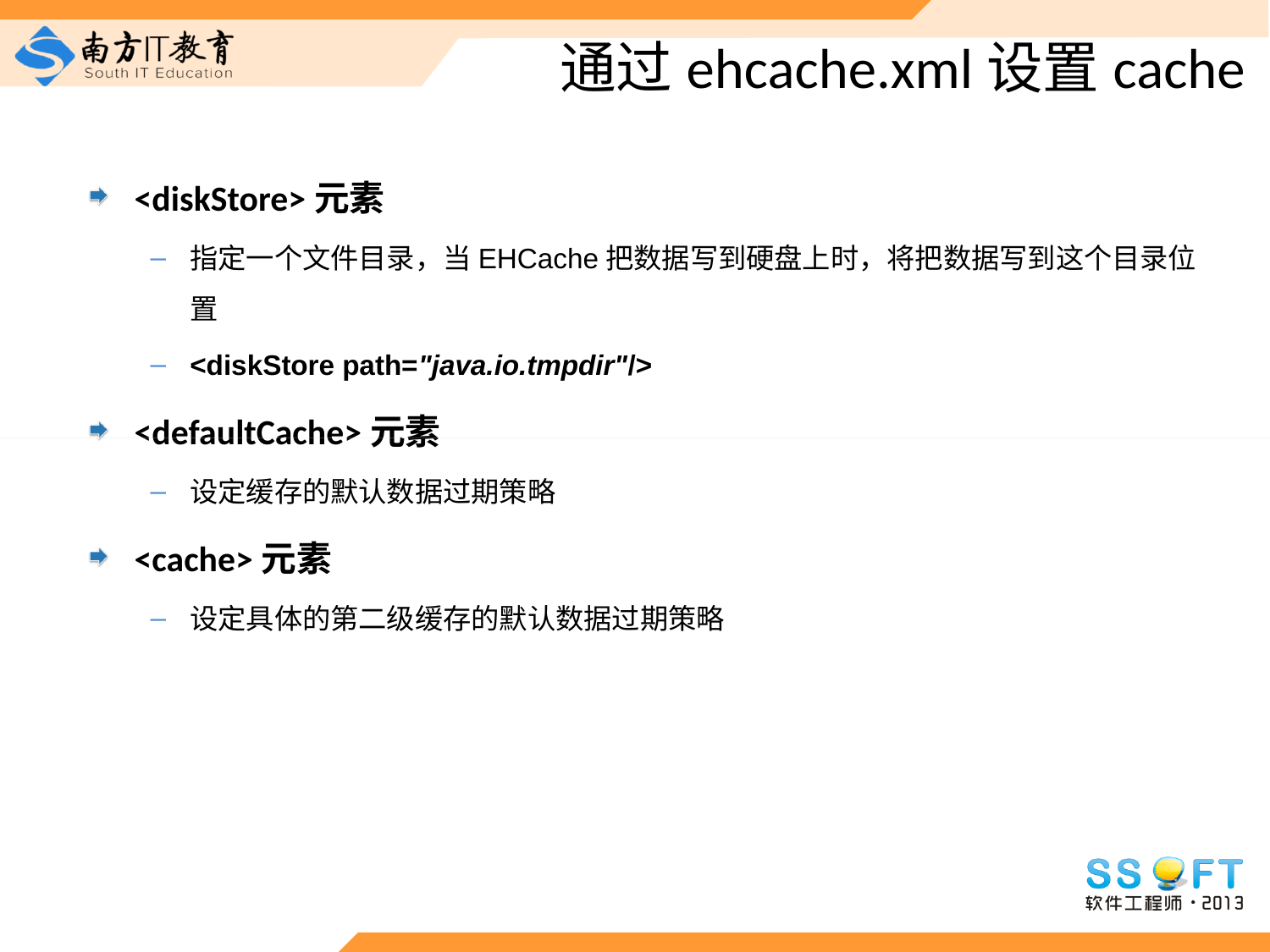

# 通过ehcache.xml设置cache
<diskStore>元素
指定一个文件目录，当EHCache把数据写到硬盘上时，将把数据写到这个目录位置
<diskStore path="java.io.tmpdir"/>
<defaultCache>元素
设定缓存的默认数据过期策略
<cache>元素
设定具体的第二级缓存的默认数据过期策略